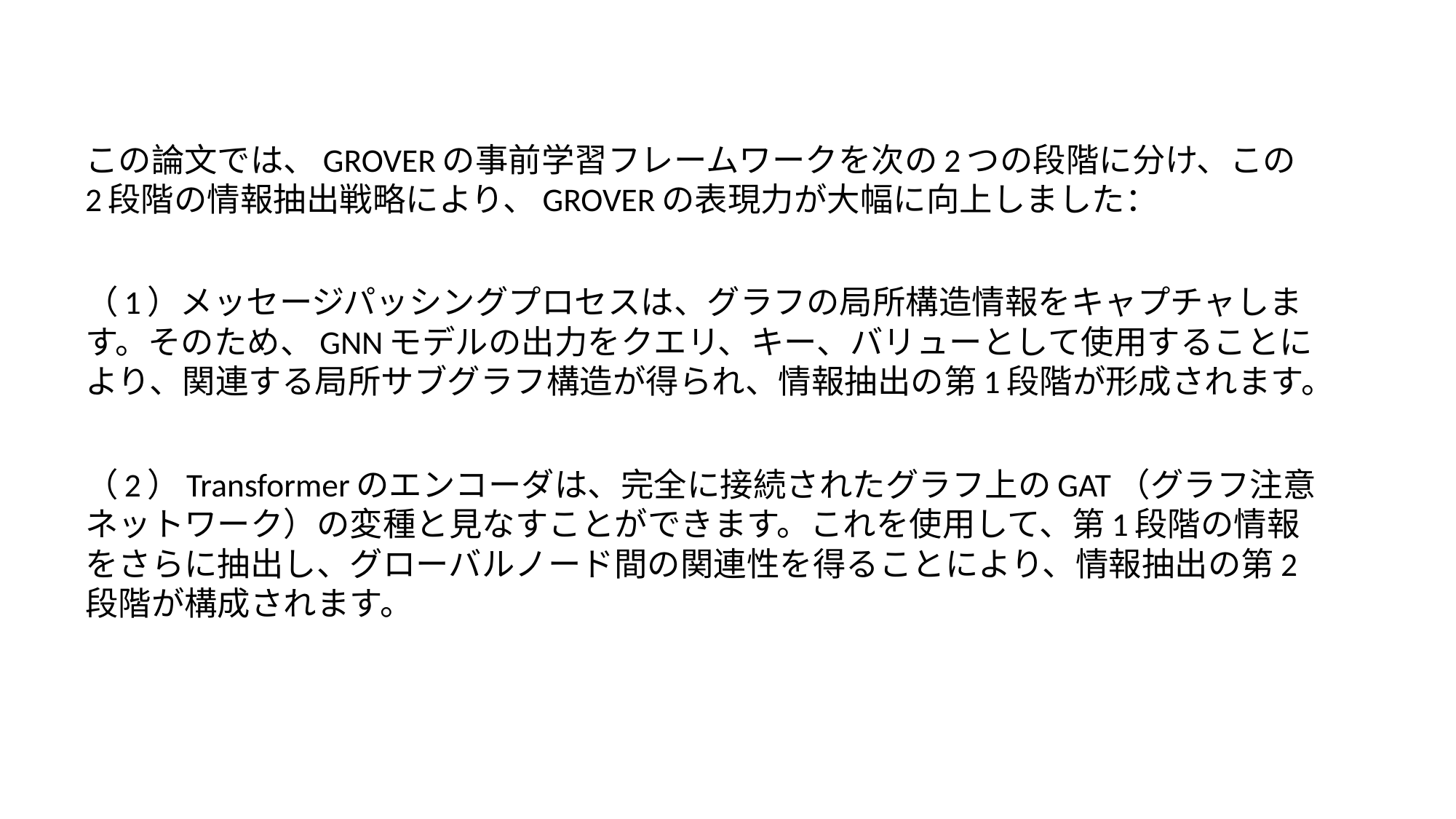

この論文では、GROVERの事前学習フレームワークを次の2つの段階に分け、この2段階の情報抽出戦略により、GROVERの表現力が大幅に向上しました：

（1）メッセージパッシングプロセスは、グラフの局所構造情報をキャプチャします。そのため、GNNモデルの出力をクエリ、キー、バリューとして使用することにより、関連する局所サブグラフ構造が得られ、情報抽出の第1段階が形成されます。

（2）Transformerのエンコーダは、完全に接続されたグラフ上のGAT（グラフ注意ネットワーク）の変種と見なすことができます。これを使用して、第1段階の情報をさらに抽出し、グローバルノード間の関連性を得ることにより、情報抽出の第2段階が構成されます。